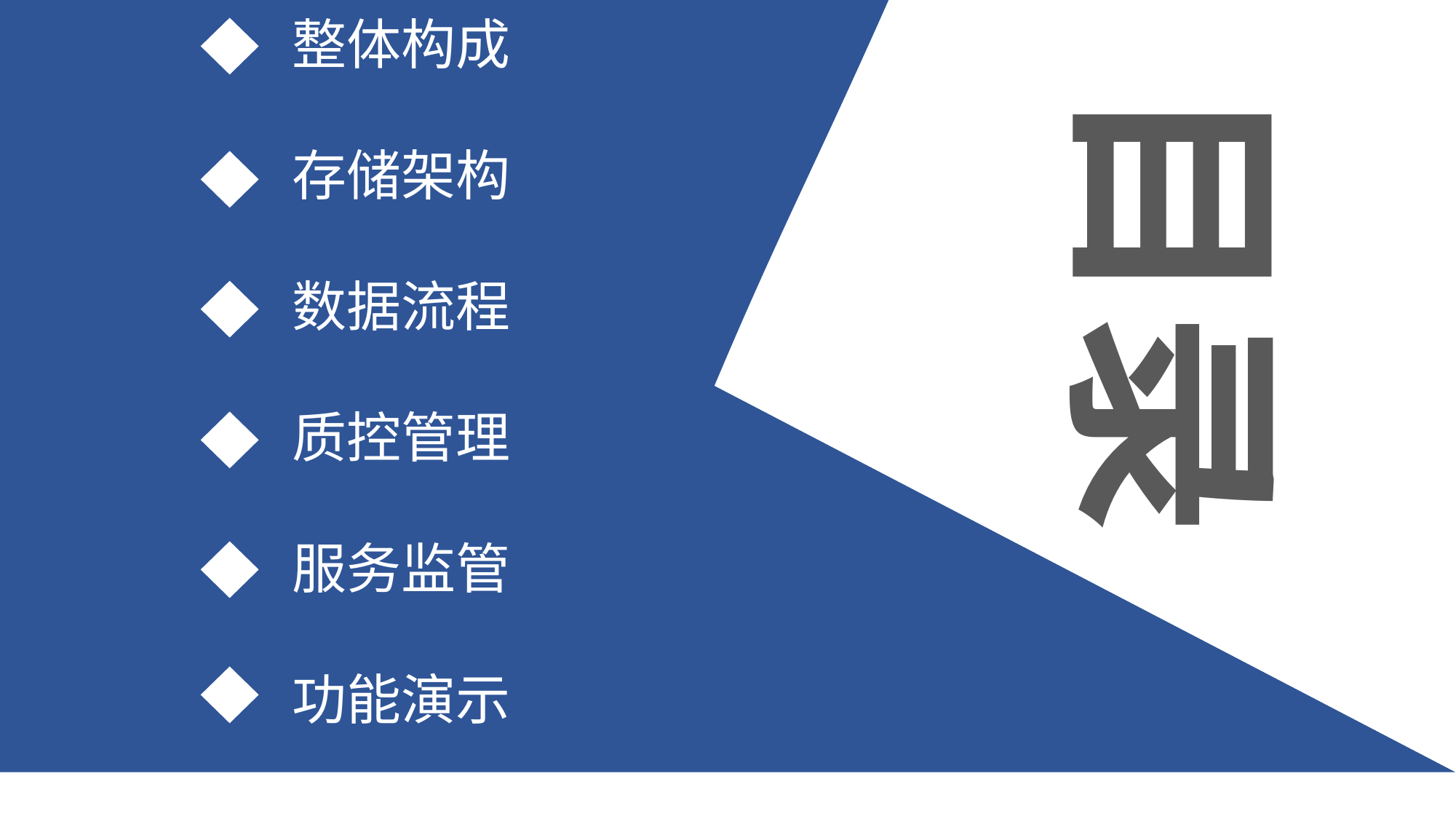

整体构成

存储架构

数据流程

质控管理

服务监管

功能演示

目录